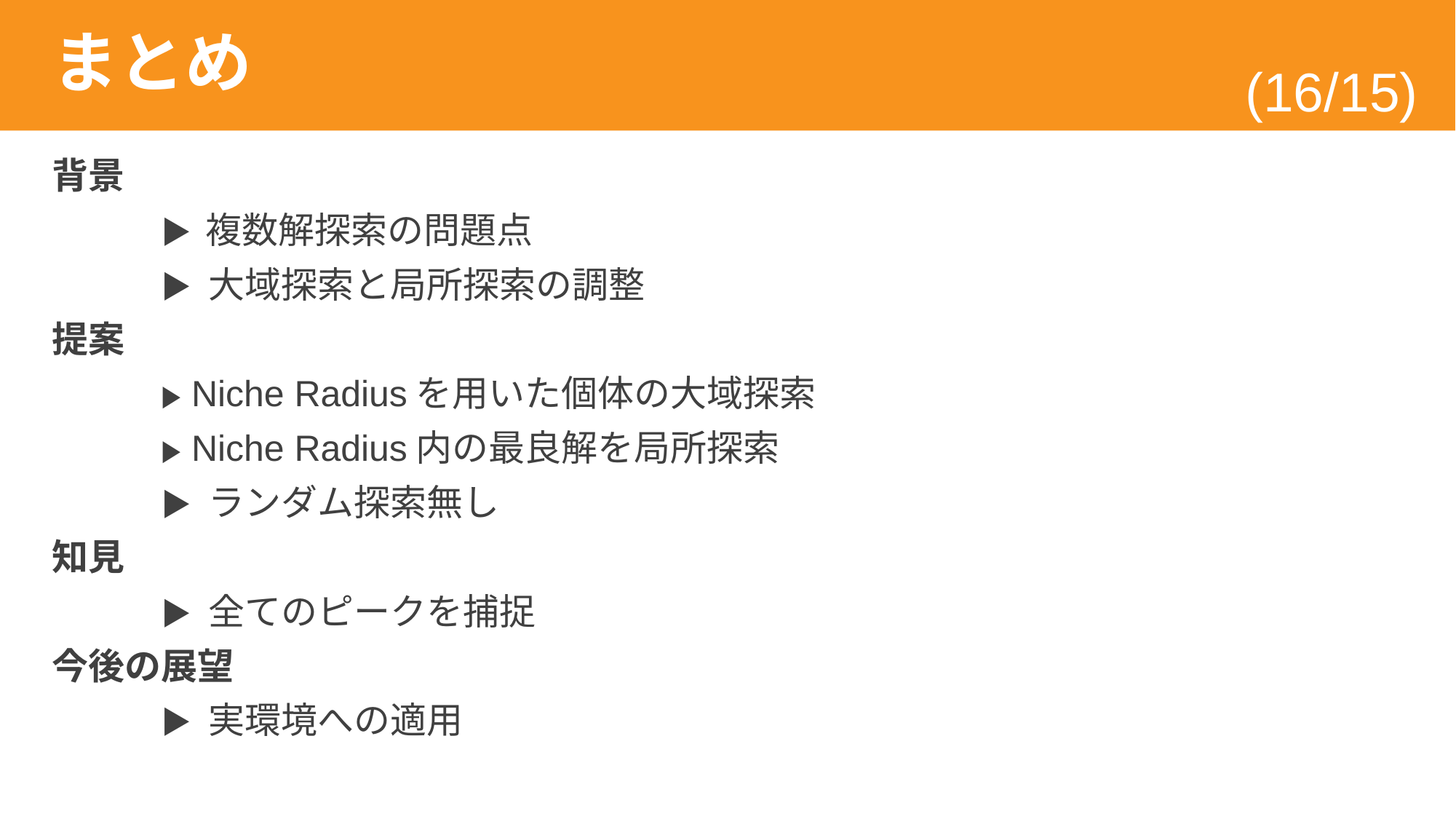

# まとめ
(16/15)
背景
	▶ 複数解探索の問題点
	▶ 大域探索と局所探索の調整
提案
	▶ Niche Radiusを用いた個体の大域探索
	▶ Niche Radius内の最良解を局所探索
	▶ ランダム探索無し
知見
	▶ 全てのピークを捕捉
今後の展望
	▶ 実環境への適用